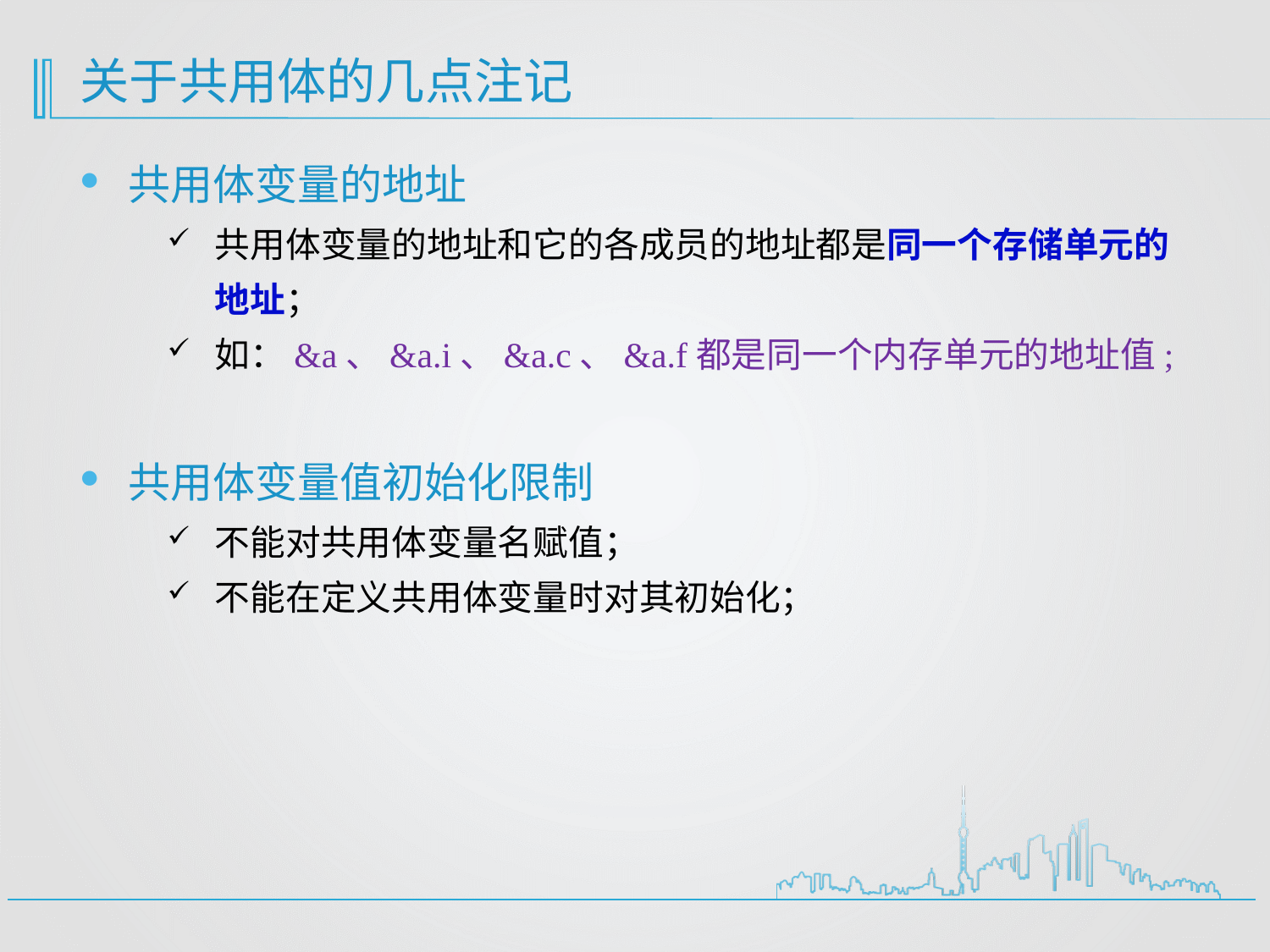

# 关于共用体的几点注记
共用体变量的地址
共用体变量的地址和它的各成员的地址都是同一个存储单元的地址；
如：&a、&a.i、&a.c、&a.f都是同一个内存单元的地址值;

共用体变量值初始化限制
不能对共用体变量名赋值；
不能在定义共用体变量时对其初始化；